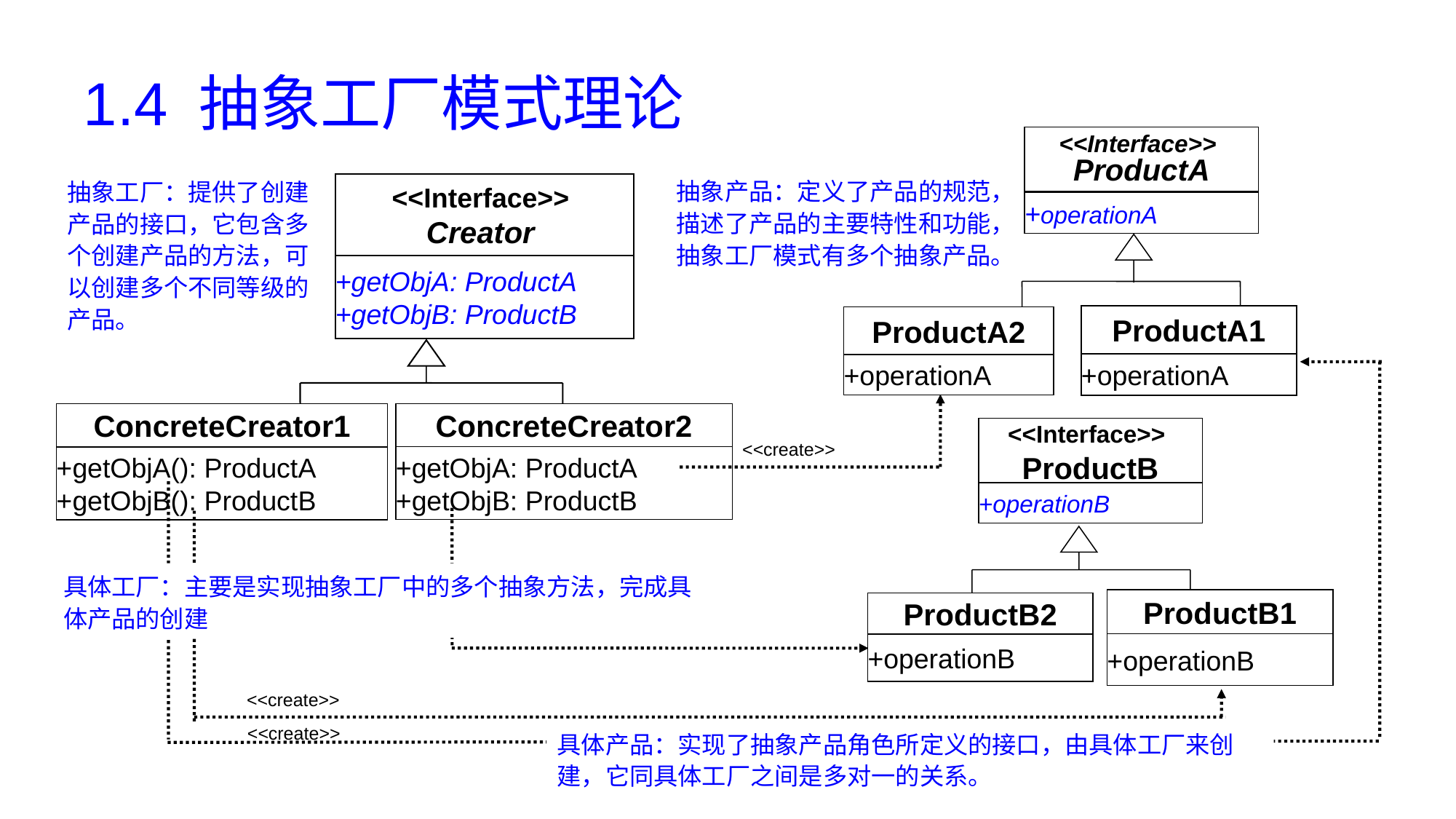

# 1.4 抽象工厂模式理论
<<Interface>>
ProductA
抽象产品：定义了产品的规范，描述了产品的主要特性和功能，抽象工厂模式有多个抽象产品。
抽象工厂：提供了创建产品的接口，它包含多个创建产品的方法，可以创建多个不同等级的产品。
<<Interface>>
Creator
+operationA

+getObjA: ProductA
+getObjB: ProductB

ProductA1
ProductA2

+operationA
+operationA

ConcreteCreator1
ConcreteCreator2
<<Interface>>
ProductB
<<create>>
+getObjA: ProductA
+getObjB: ProductB
+getObjA(): ProductA
+getObjB(): ProductB

+operationB

具体工厂：主要是实现抽象工厂中的多个抽象方法，完成具体产品的创建

ProductB1
ProductB2
<<create>>
+operationB
+operationB

<<create>>

<<create>>

具体产品：实现了抽象产品角色所定义的接口，由具体工厂来创建，它同具体工厂之间是多对一的关系。

16